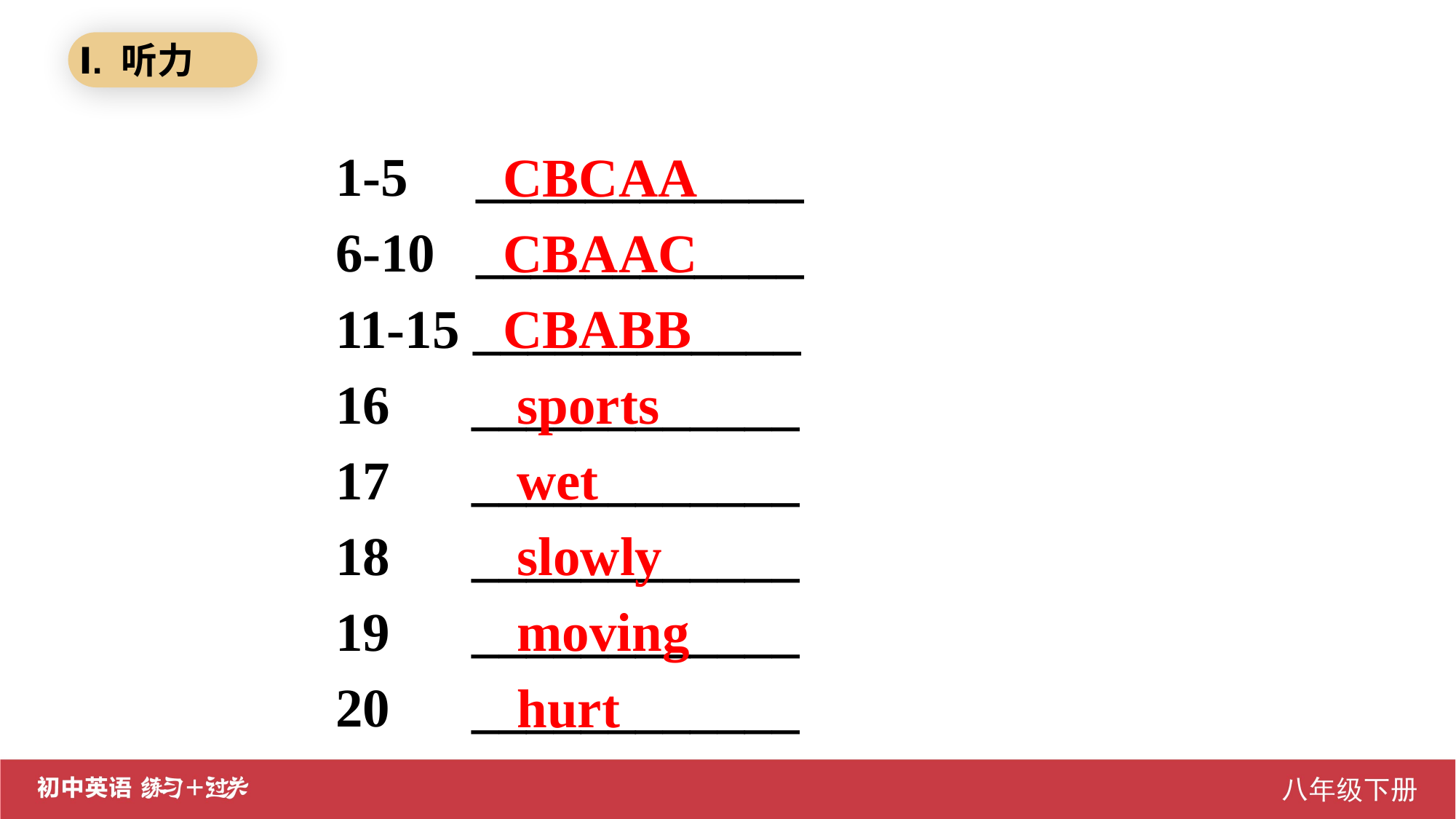

Ⅰ. 听力
1-5     ____________
6-10   ____________
11-15 ____________
16      ____________
17      ____________
18      ____________
19      ____________
20      ____________
 CBCAA
 CBAAC
 CBABB
  sports
  wet
  slowly
  moving
  hurt